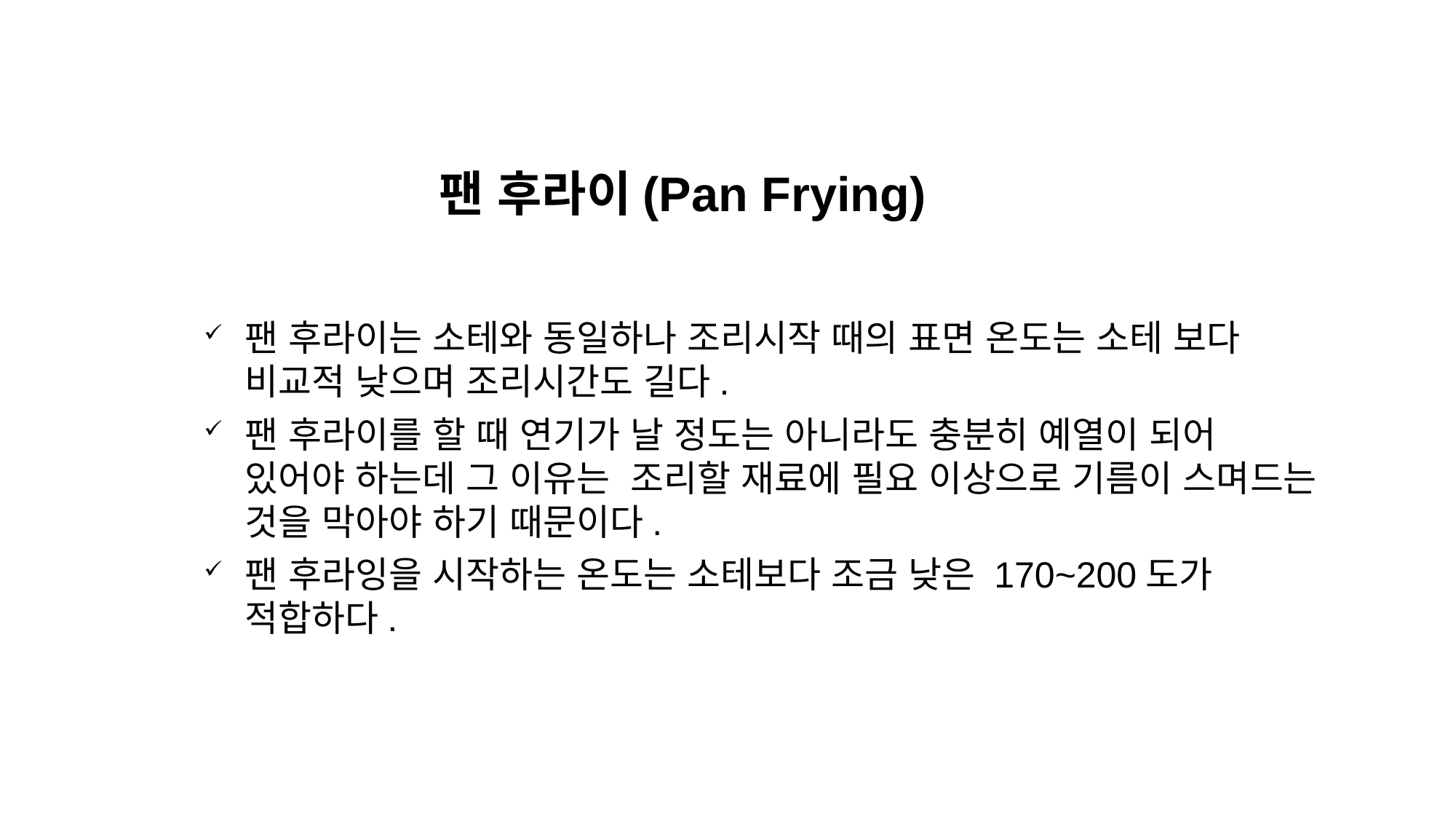

# 팬 후라이(Pan Frying)
팬 후라이는 소테와 동일하나 조리시작 때의 표면 온도는 소테 보다 비교적 낮으며 조리시간도 길다.
팬 후라이를 할 때 연기가 날 정도는 아니라도 충분히 예열이 되어 있어야 하는데 그 이유는  조리할 재료에 필요 이상으로 기름이 스며드는 것을 막아야 하기 때문이다.
팬 후라잉을 시작하는 온도는 소테보다 조금 낮은 170~200도가 적합하다.